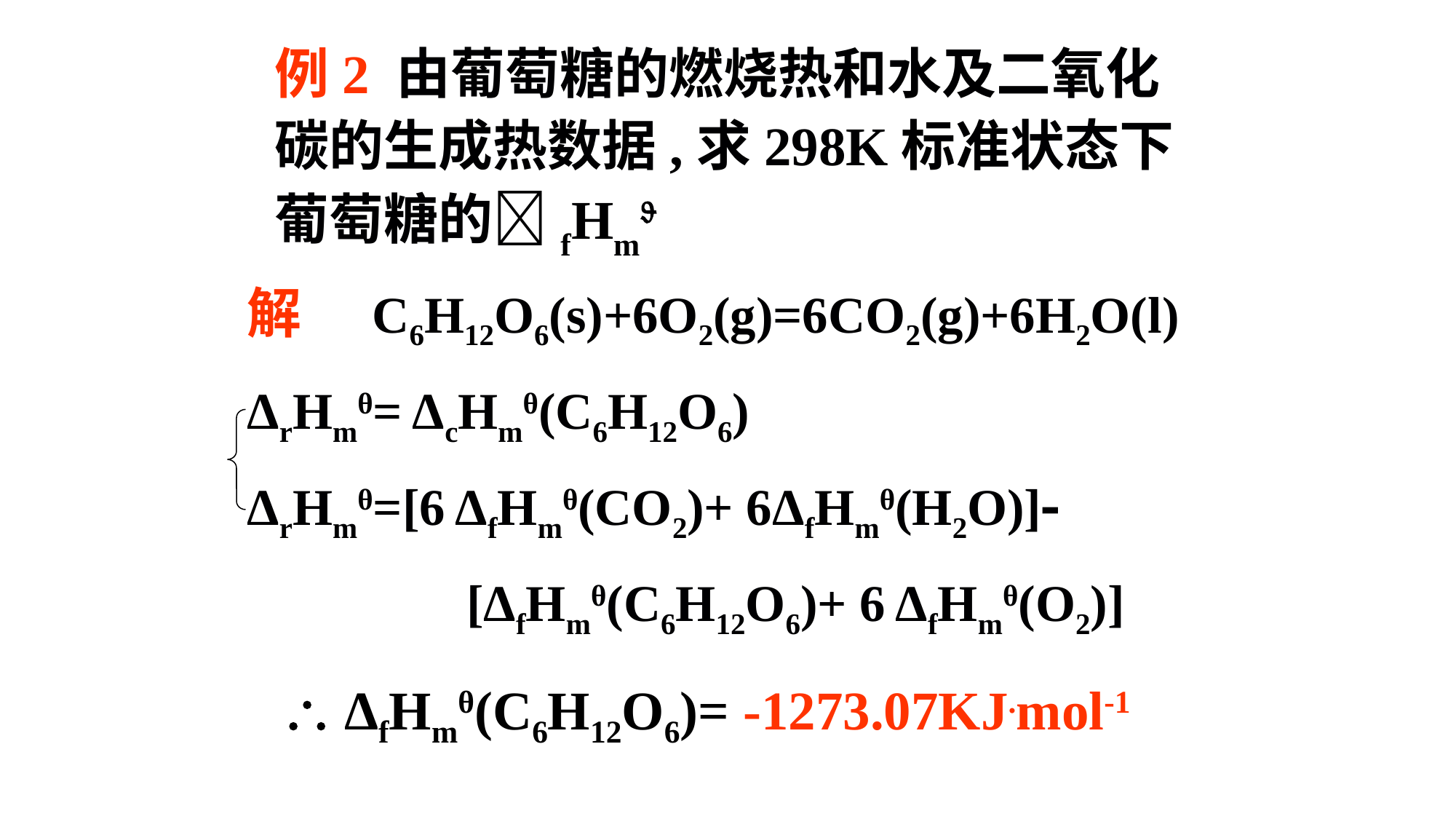

例2 由葡萄糖的燃烧热和水及二氧化碳的生成热数据,求298K标准状态下葡萄糖的ΔfHmϑ
解     C6H12O6(s)+6O2(g)=6CO2(g)+6H2O(l)
ΔrHmθ= ΔcHmθ(C6H12O6)
ΔrHmθ=[6 ΔfHmθ(CO2)+ 6ΔfHmθ(H2O)]−
                 [ΔfHmθ(C6H12O6)+ 6 ΔfHmθ(O2)]

∴ ΔfHmθ(C6H12O6)= -1273.07KJ.mol-1
14